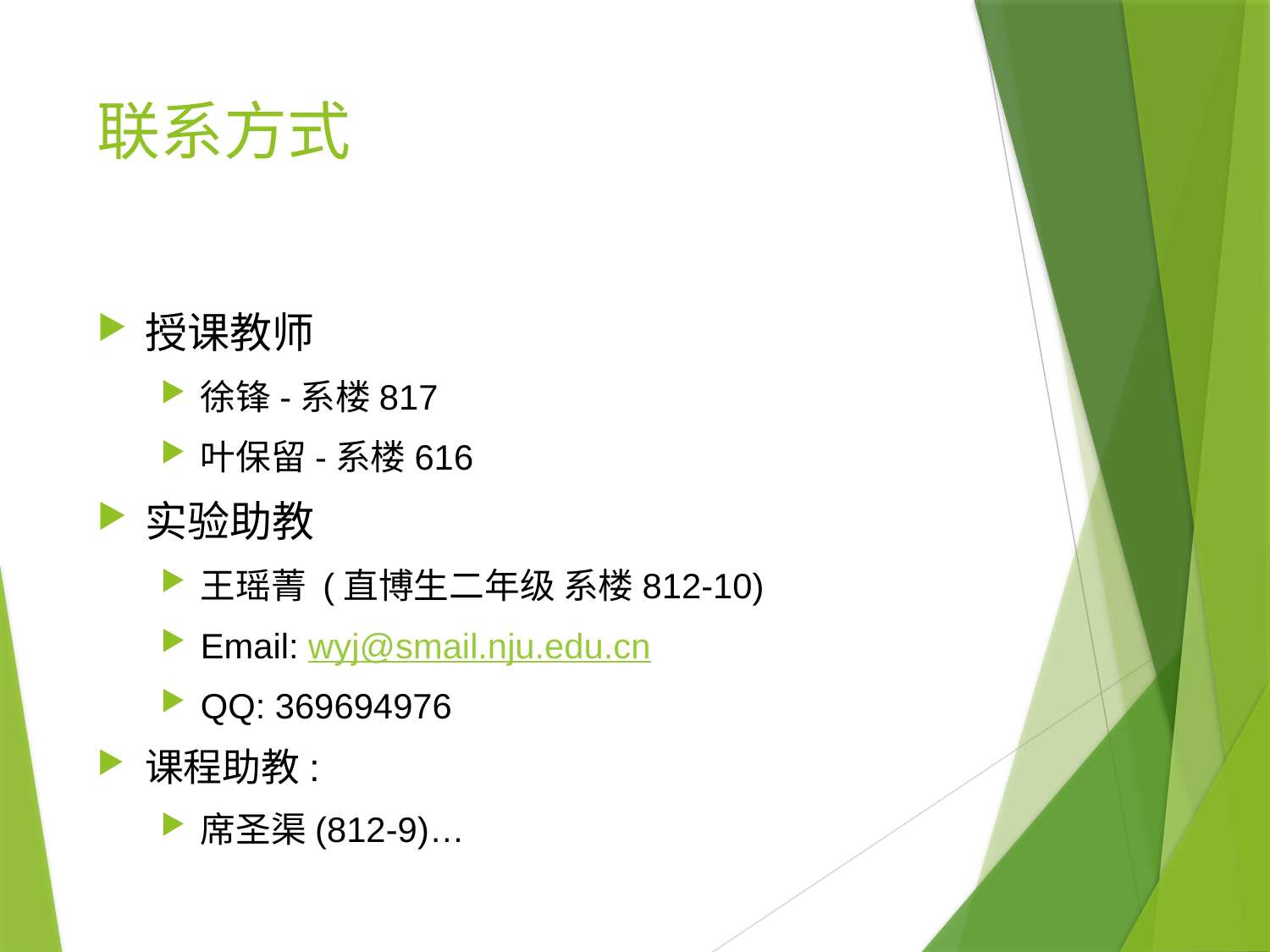

# 联系方式
授课教师
徐锋-系楼817
叶保留-系楼616
实验助教
王瑶菁 (直博生二年级 系楼812-10)
Email: wyj@smail.nju.edu.cn
QQ: 369694976
课程助教:
席圣渠(812-9)…